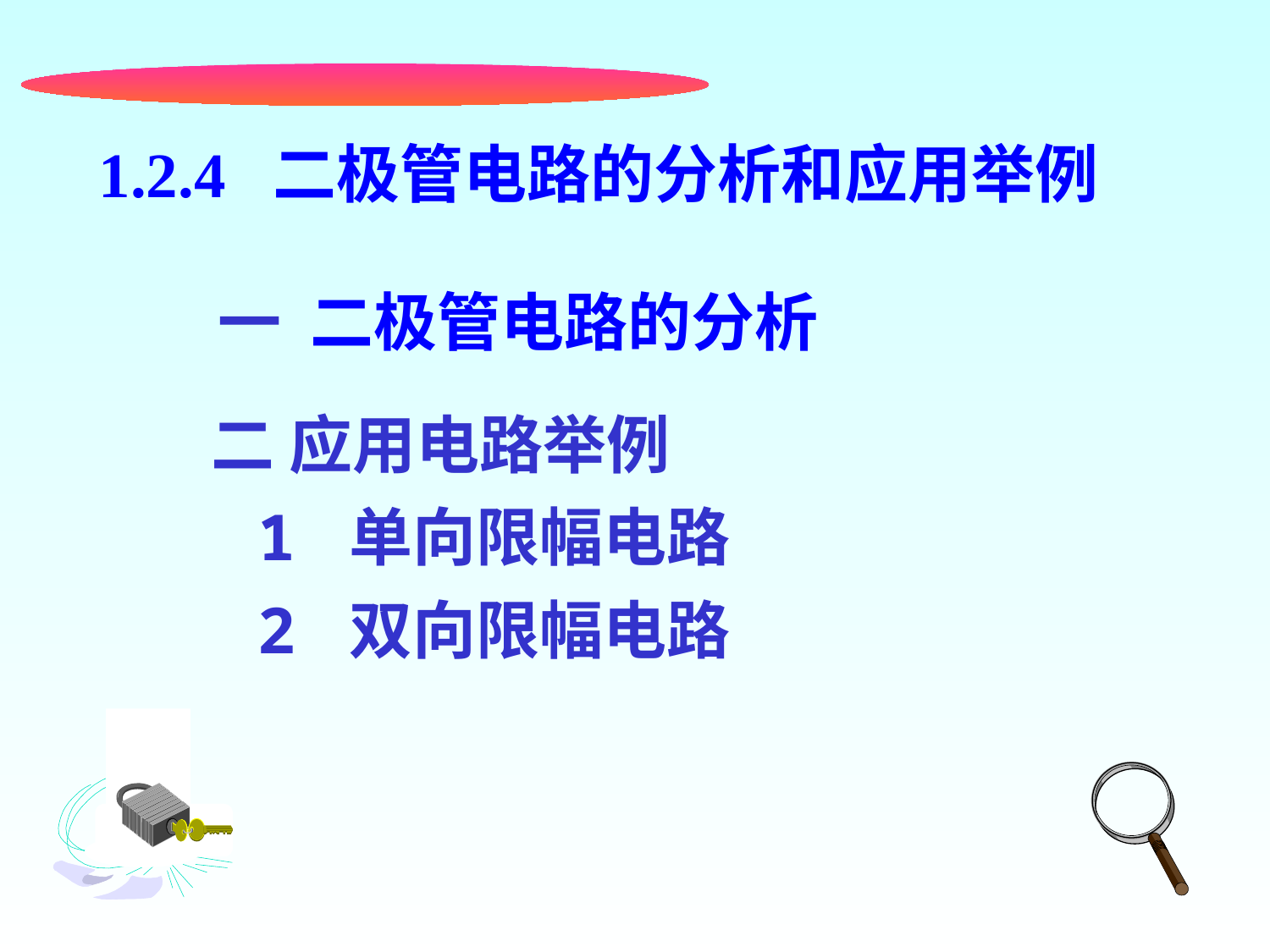

1.2.4  二极管电路的分析和应用举例
     一  二极管电路的分析
 二 应用电路举例
  1 单向限幅电路
  2 双向限幅电路